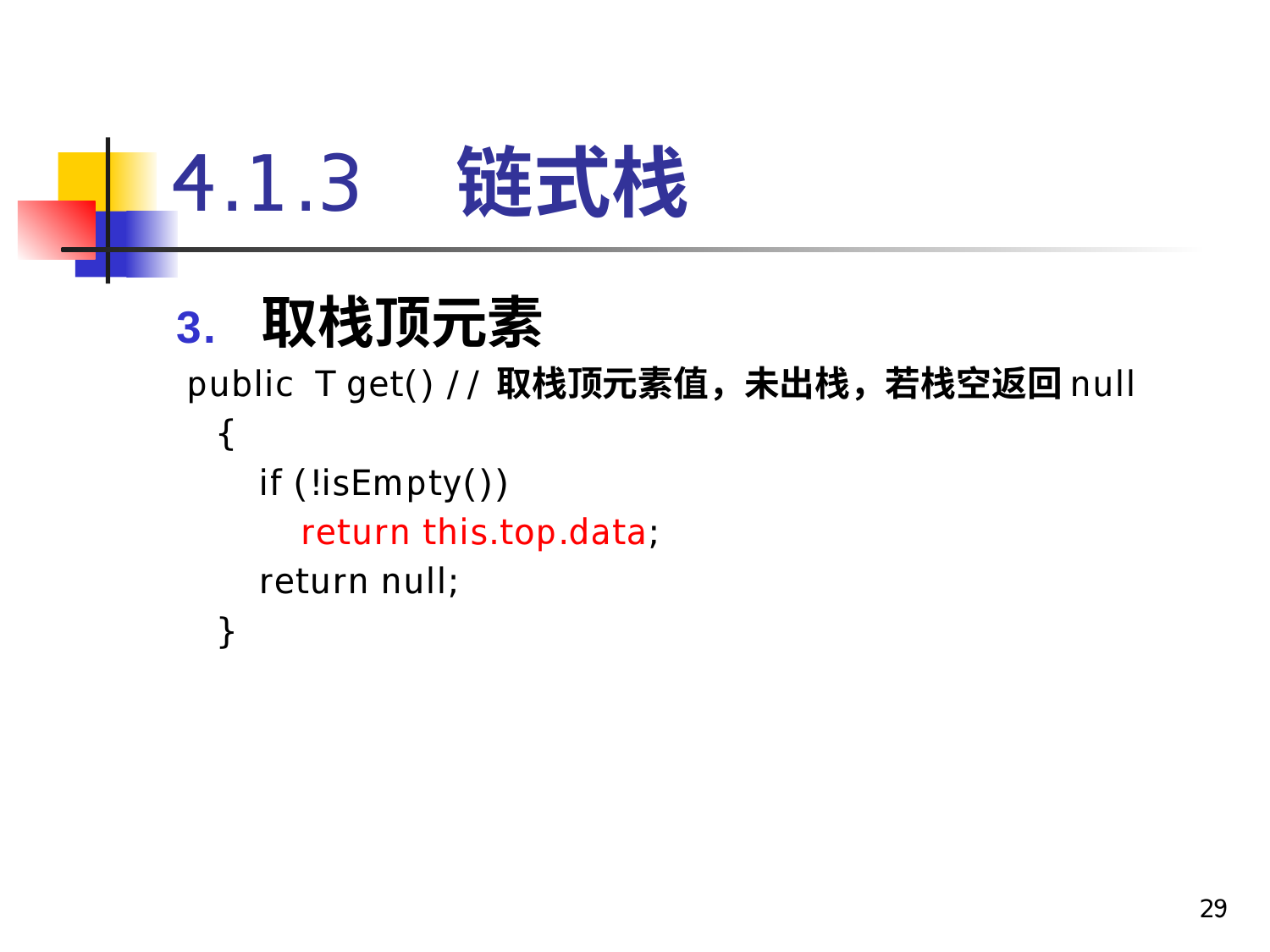

# 4.1.3   链式栈
取栈顶元素
 public  T get() //取栈顶元素值，未出栈，若栈空返回null
    {
        if (!isEmpty())
            return this.top.data;
        return null;
    }
29